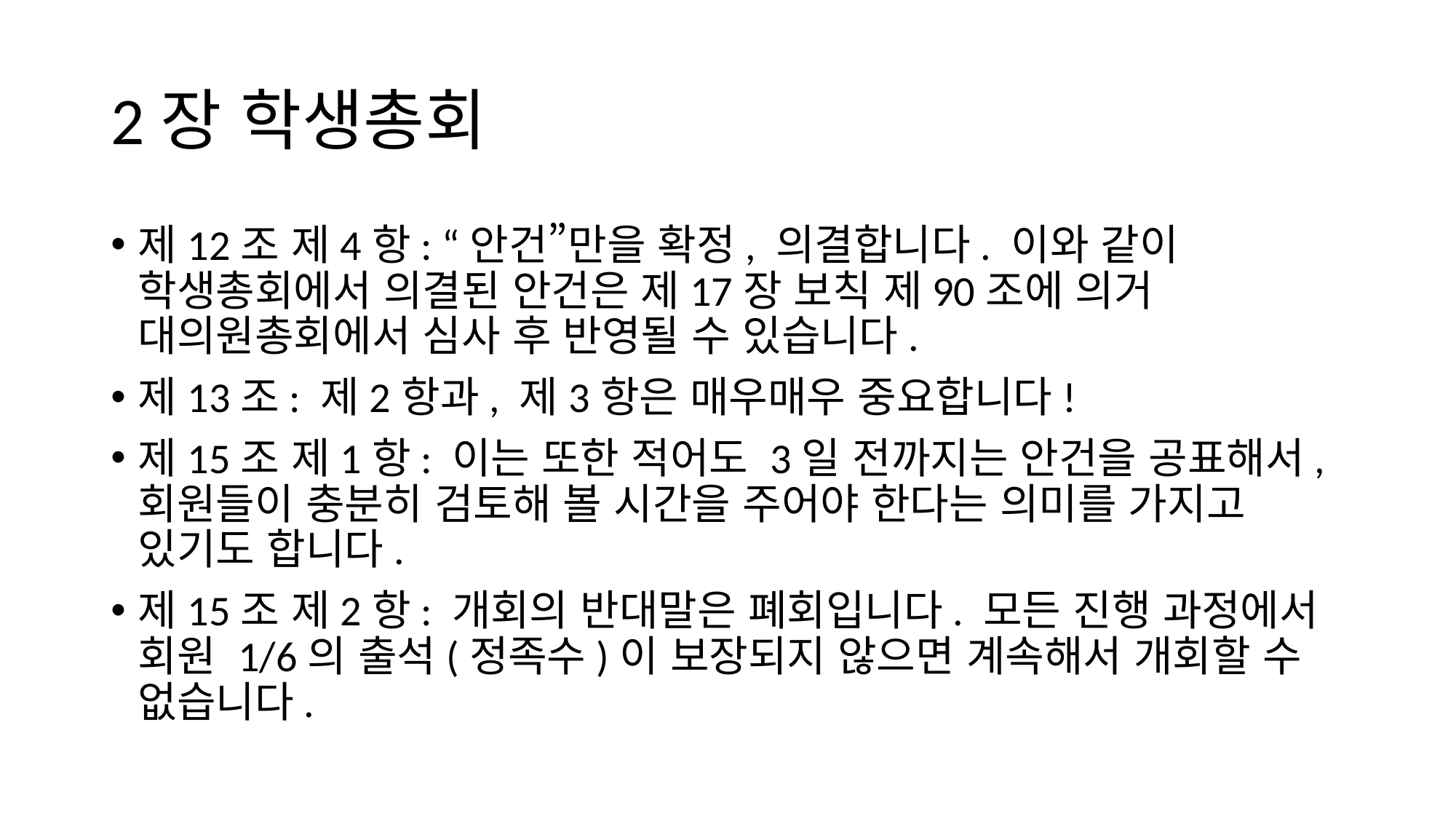

# 2장 학생총회
제12조 제4항: “안건”만을 확정, 의결합니다. 이와 같이 학생총회에서 의결된 안건은 제17장 보칙 제90조에 의거 대의원총회에서 심사 후 반영될 수 있습니다.
제13조: 제2항과, 제3항은 매우매우 중요합니다!
제15조 제1항: 이는 또한 적어도 3일 전까지는 안건을 공표해서, 회원들이 충분히 검토해 볼 시간을 주어야 한다는 의미를 가지고 있기도 합니다.
제15조 제2항: 개회의 반대말은 폐회입니다. 모든 진행 과정에서 회원 1/6의 출석(정족수)이 보장되지 않으면 계속해서 개회할 수 없습니다.